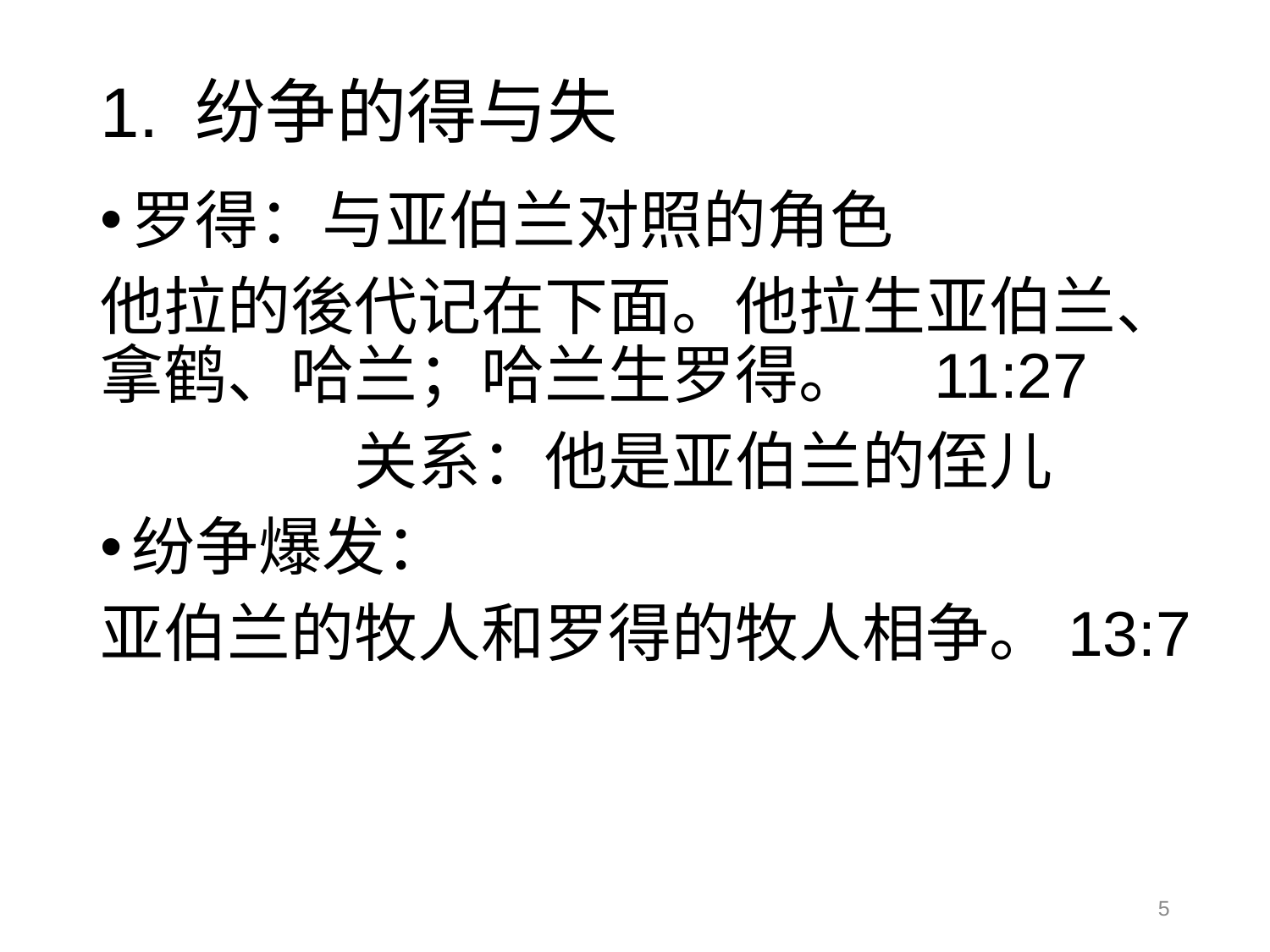

# 1. 纷争的得与失
罗得：与亚伯兰对照的角色
他拉的後代记在下面。他拉生亚伯兰、拿鹤、哈兰；哈兰生罗得。    11:27
		关系：他是亚伯兰的侄儿
纷争爆发：
亚伯兰的牧人和罗得的牧人相争。13:7
5